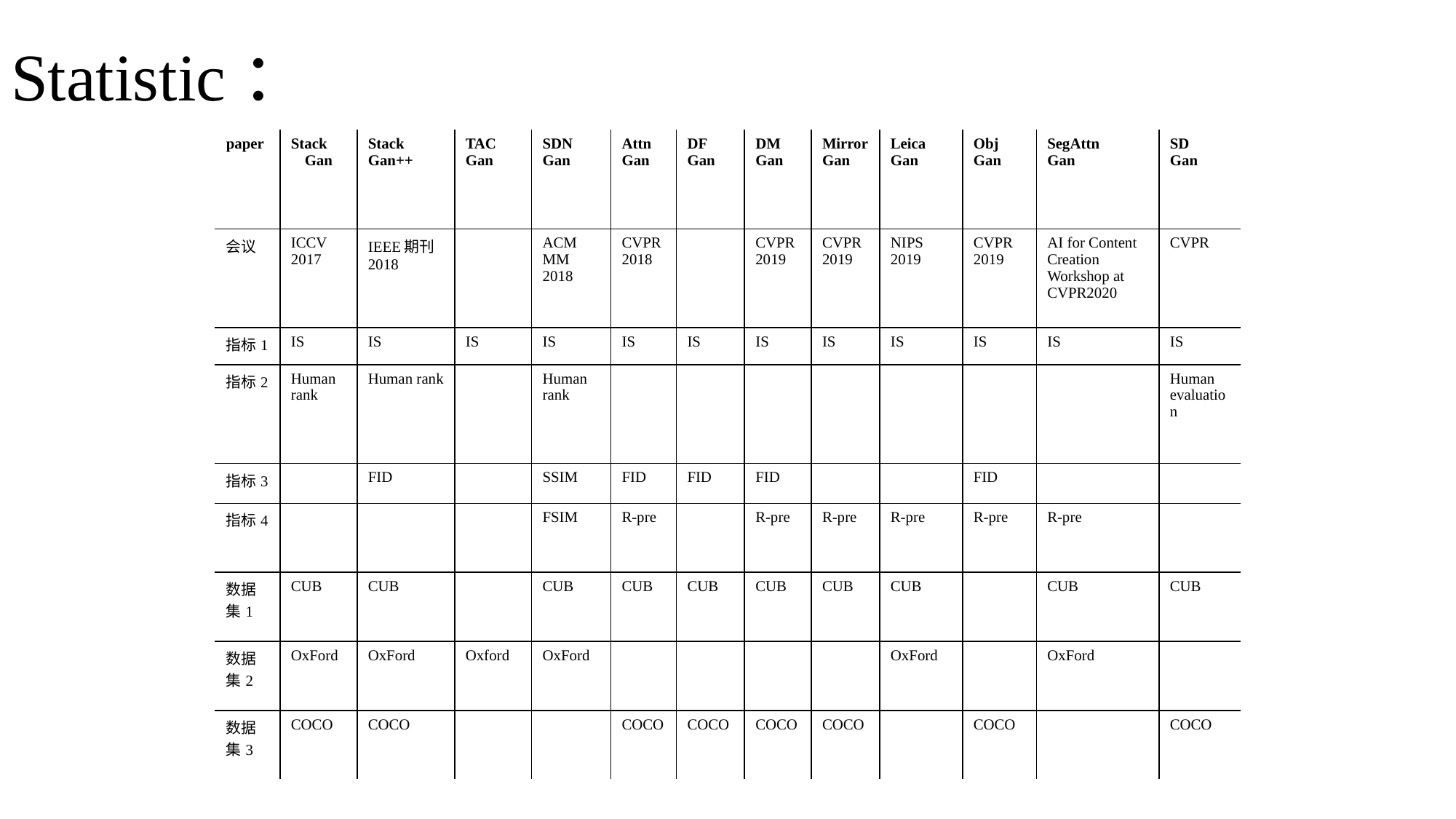

# Statistic：
| paper | Stack Gan | Stack Gan++ | TAC Gan | SDN Gan | Attn Gan | DF Gan | DM Gan | Mirror Gan | Leica Gan | Obj Gan | SegAttn Gan | SD Gan |
| --- | --- | --- | --- | --- | --- | --- | --- | --- | --- | --- | --- | --- |
| 会议 | ICCV 2017 | IEEE期刊 2018 |  | ACM MM 2018 | CVPR2018 |  | CVPR 2019 | CVPR 2019 | NIPS 2019 | CVPR 2019 | AI for Content Creation Workshop at CVPR2020 | CVPR |
| 指标1 | IS | IS | IS | IS | IS | IS | IS | IS | IS | IS | IS | IS |
| 指标2 | Human rank | Human rank |  | Human rank |  |  |  |  |  |  |  | Human evaluation |
| 指标3 |  | FID |  | SSIM | FID | FID | FID |  |  | FID |  |  |
| 指标4 |  |  |  | FSIM | R-pre |  | R-pre | R-pre | R-pre | R-pre | R-pre |  |
| 数据集1 | CUB | CUB |  | CUB | CUB | CUB | CUB | CUB | CUB |  | CUB | CUB |
| 数据集2 | OxFord | OxFord | Oxford | OxFord |  |  |  |  | OxFord |  | OxFord |  |
| 数据集3 | COCO | COCO |  |  | COCO | COCO | COCO | COCO |  | COCO |  | COCO |